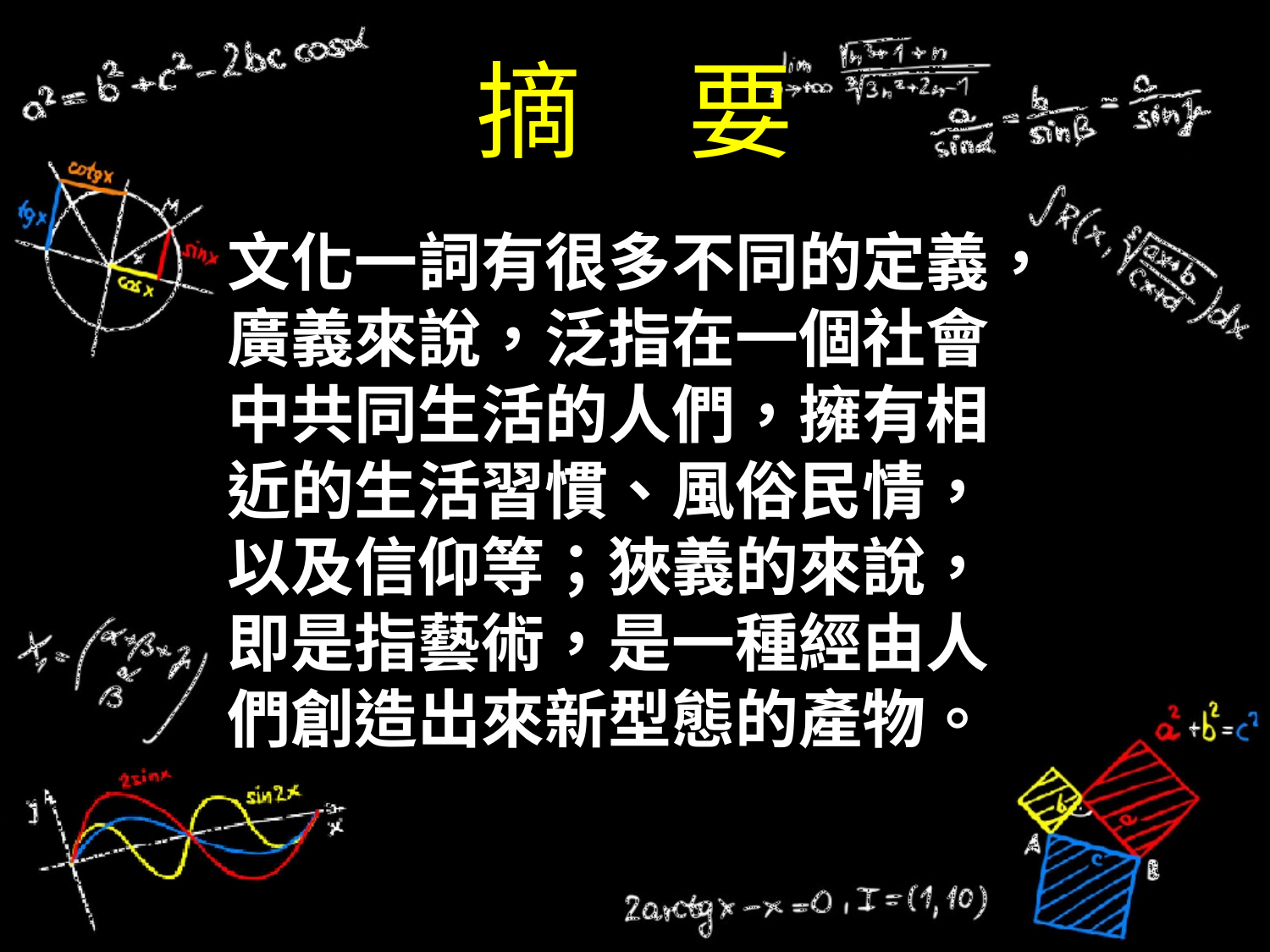

# 摘　要
文化一詞有很多不同的定義，廣義來說，泛指在一個社會中共同生活的人們，擁有相近的生活習慣、風俗民情，以及信仰等；狹義的來說，即是指藝術，是一種經由人們創造出來新型態的產物。